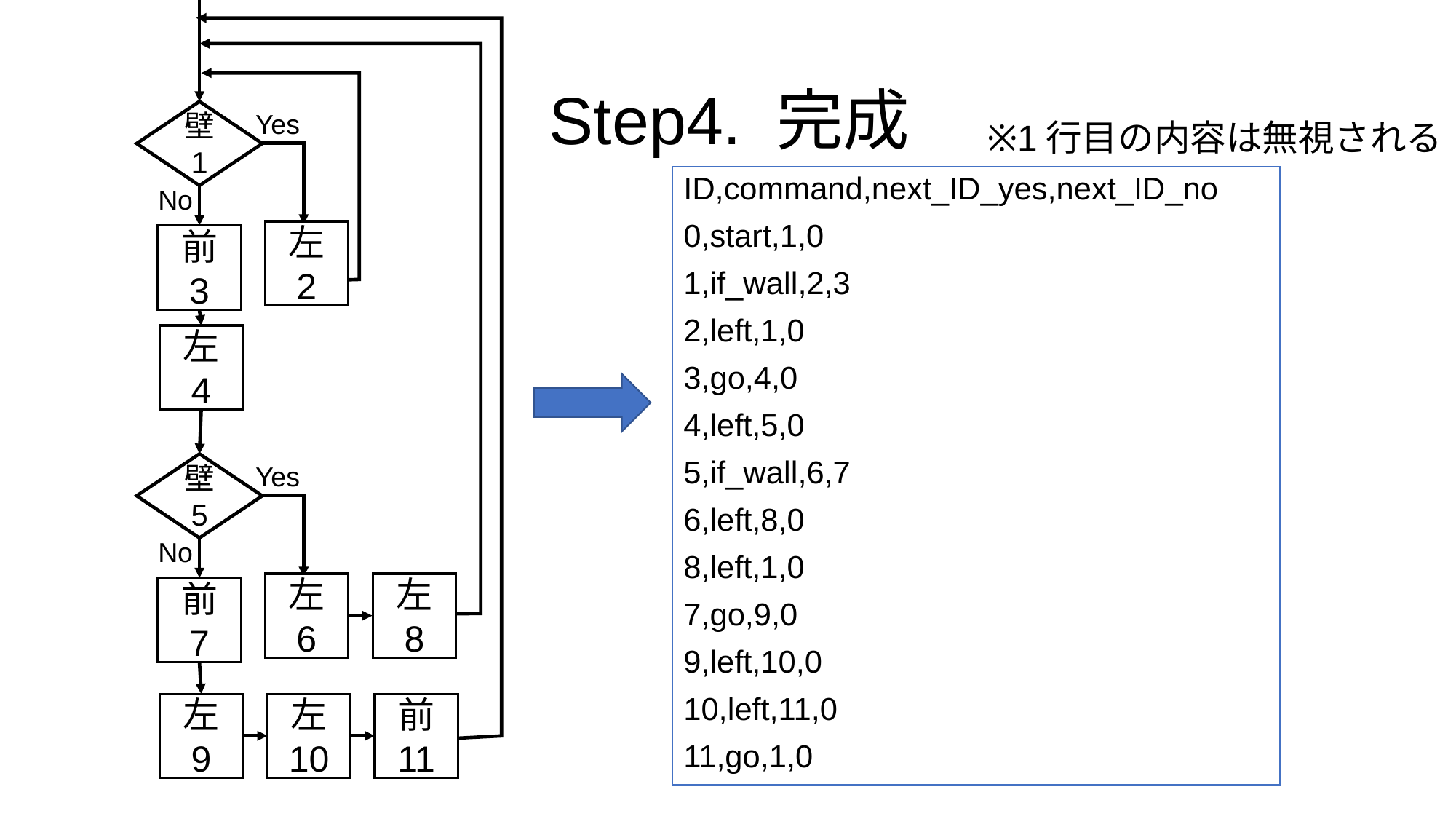

# Step4. 完成

壁
1
Yes

No
※1行目の内容は無視される
ID,command,next_ID_yes,next_ID_no
0,start,1,0
1,if_wall,2,3
2,left,1,0
3,go,4,0
4,left,5,0
5,if_wall,6,7
6,left,8,0
8,left,1,0
7,go,9,0
9,left,10,0
10,left,11,0
11,go,1,0
左
2
前
3
左
4

壁
5
Yes

No
左
6
左
8
前
7
左
9
左
10
前
11